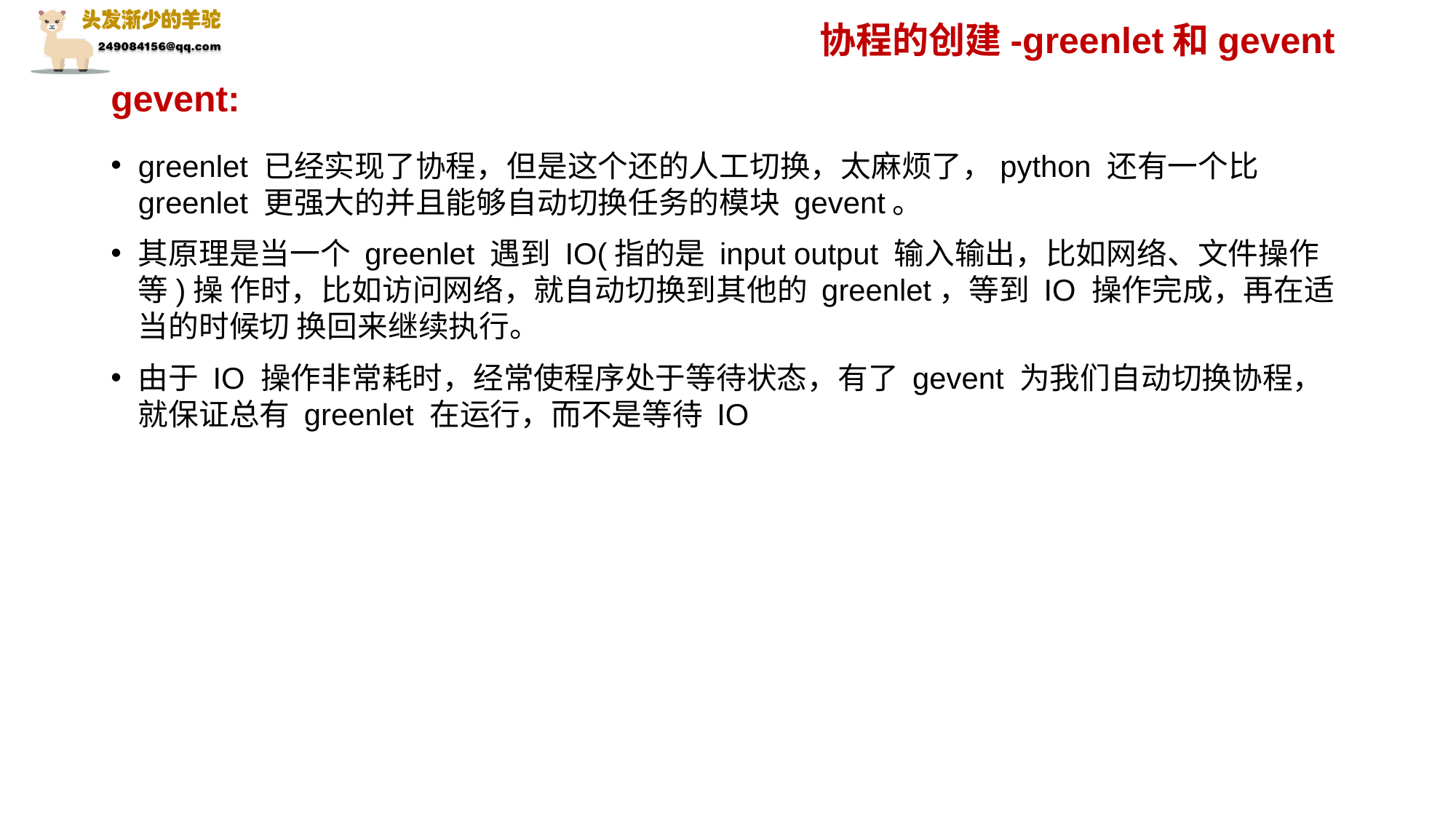

协程的创建-greenlet和gevent
gevent:
greenlet 已经实现了协程，但是这个还的人工切换，太麻烦了，python 还有一个比greenlet 更强大的并且能够自动切换任务的模块 gevent。
其原理是当一个 greenlet 遇到 IO(指的是 input output 输入输出，比如网络、文件操作等)操 作时，比如访问网络，就自动切换到其他的 greenlet，等到 IO 操作完成，再在适当的时候切 换回来继续执行。
由于 IO 操作非常耗时，经常使程序处于等待状态，有了 gevent 为我们自动切换协程，就保证总有 greenlet 在运行，而不是等待 IO